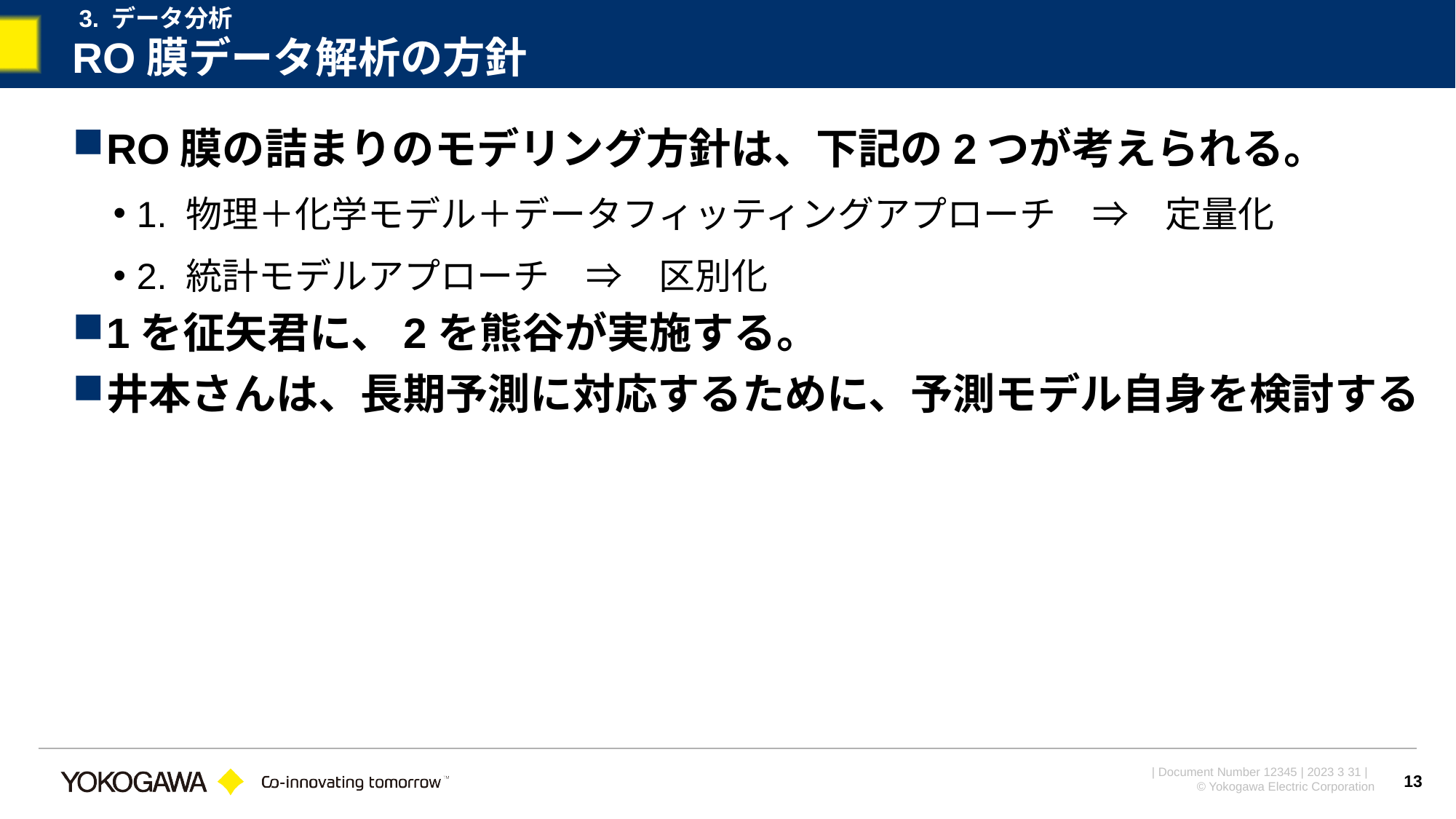

3. データ分析
# RO膜データ解析の方針
RO膜の詰まりのモデリング方針は、下記の2つが考えられる。
1. 物理＋化学モデル＋データフィッティングアプローチ　⇒　定量化
2. 統計モデルアプローチ　⇒　区別化
1を征矢君に、2を熊谷が実施する。
井本さんは、長期予測に対応するために、予測モデル自身を検討する
13